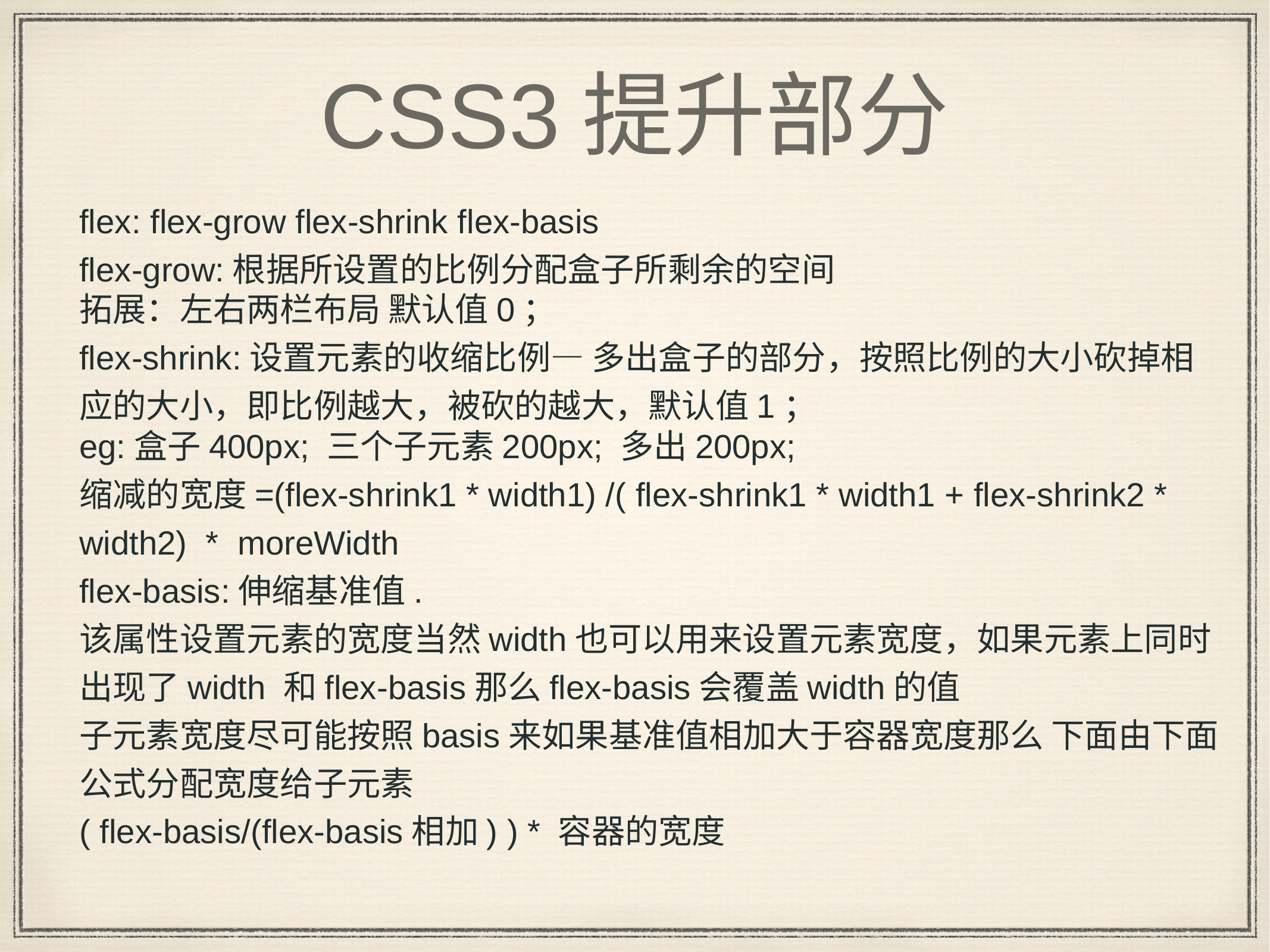

# CSS3提升部分
flex: flex-grow flex-shrink flex-basis
flex-grow:根据所设置的比例分配盒子所剩余的空间
拓展：左右两栏布局 默认值0；
flex-shrink:设置元素的收缩比例— 多出盒子的部分，按照比例的大小砍掉相应的大小，即比例越大，被砍的越大，默认值1；
eg:盒子400px; 三个子元素200px; 多出200px;
缩减的宽度=(flex-shrink1 * width1) /( flex-shrink1 * width1 + flex-shrink2 * width2)  *  moreWidth
flex-basis:伸缩基准值.
该属性设置元素的宽度当然width也可以用来设置元素宽度，如果元素上同时出现了width 和flex-basis那么flex-basis会覆盖width的值
子元素宽度尽可能按照basis来如果基准值相加大于容器宽度那么 下面由下面公式分配宽度给子元素
( flex-basis/(flex-basis相加) ) * 容器的宽度